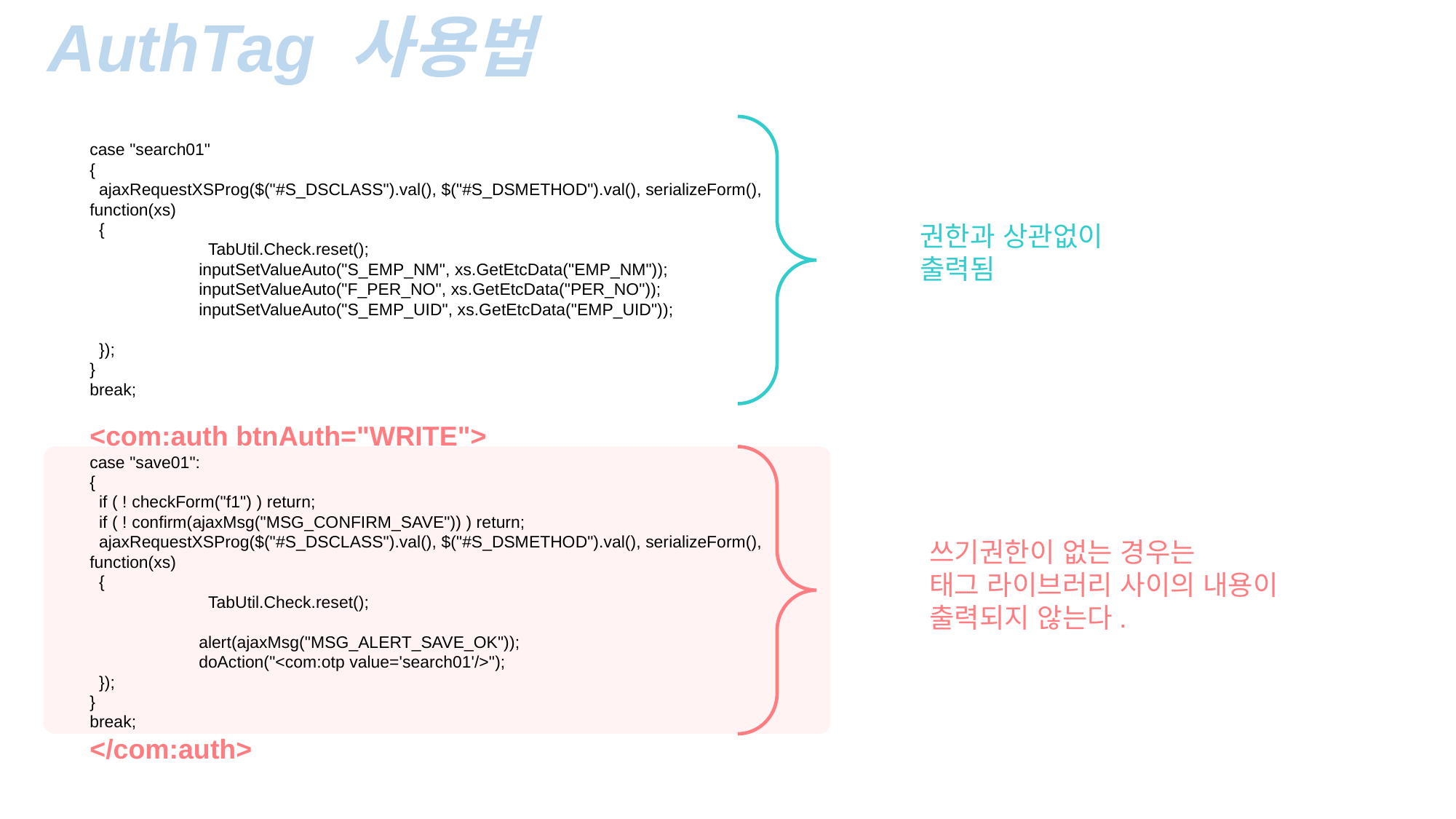

AuthTag 사용법

case "search01"
{
  ajaxRequestXSProg($("#S_DSCLASS").val(), $("#S_DSMETHOD").val(), serializeForm(), function(xs)
  {
	  TabUtil.Check.reset();
	inputSetValueAuto("S_EMP_NM", xs.GetEtcData("EMP_NM"));
	inputSetValueAuto("F_PER_NO", xs.GetEtcData("PER_NO"));
	inputSetValueAuto("S_EMP_UID", xs.GetEtcData("EMP_UID"));

  });
}
break;

<com:auth btnAuth="WRITE">
case "save01":
{
  if ( ! checkForm("f1") ) return;
  if ( ! confirm(ajaxMsg("MSG_CONFIRM_SAVE")) ) return;
  ajaxRequestXSProg($("#S_DSCLASS").val(), $("#S_DSMETHOD").val(), serializeForm(), function(xs)
  {
	  TabUtil.Check.reset();

	alert(ajaxMsg("MSG_ALERT_SAVE_OK"));
	doAction("<com:otp value='search01'/>");
  });
}
break;
</com:auth>
권한과 상관없이
출력됨

쓰기권한이 없는 경우는
태그 라이브러리 사이의 내용이
출력되지 않는다.